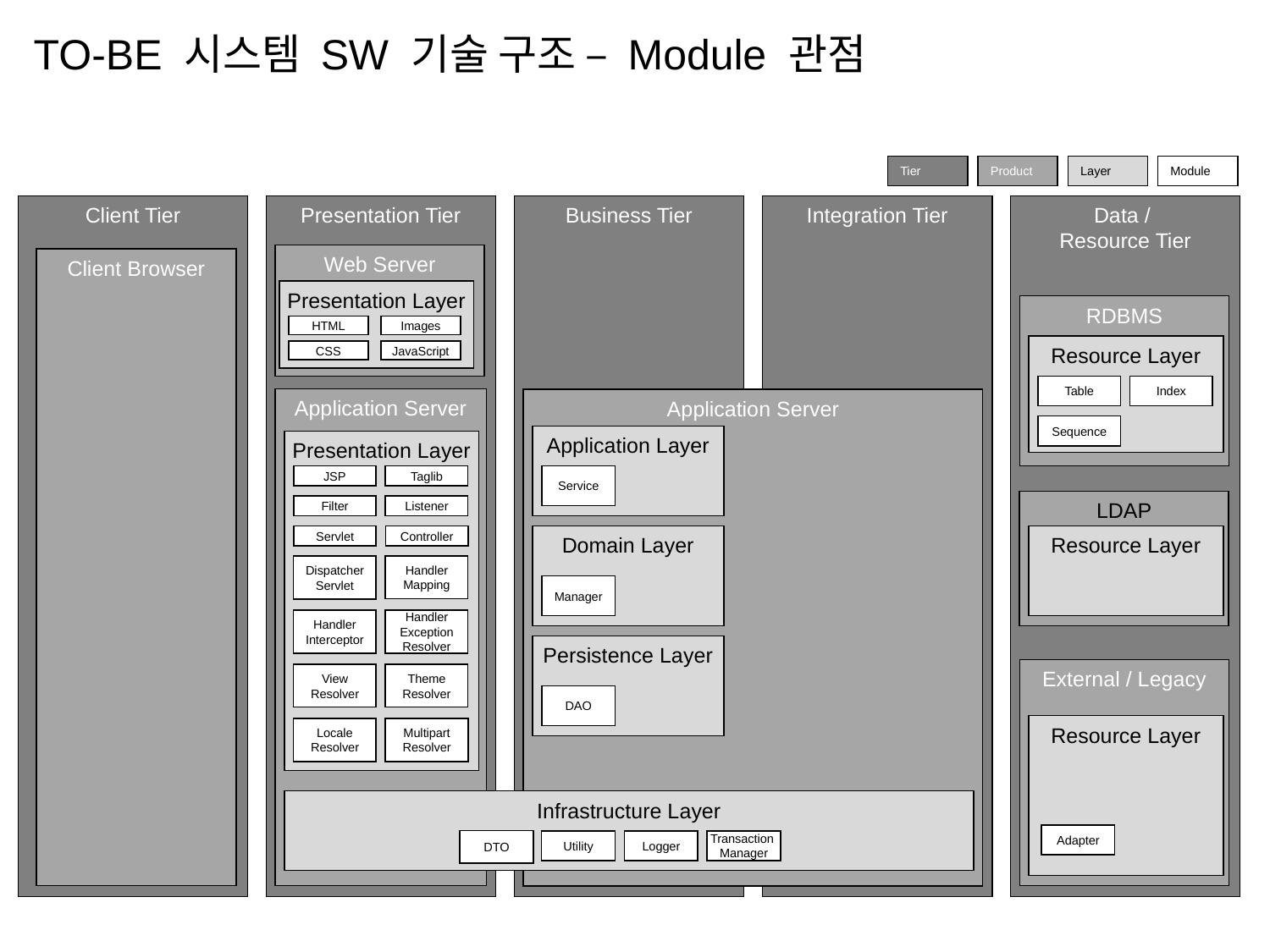

TO-BE 시스템 SW 기술 구조 – Module 관점
Tier
Product
Layer
Module
Client Tier
Presentation Tier
Business Tier
Integration Tier
Data /
Resource Tier
Web Server
Client Browser
Presentation Layer
RDBMS
HTML
Images
Resource Layer
CSS
JavaScript
Table
Index
Application Server
Application Server
Sequence
Application Layer
Presentation Layer
JSP
Taglib
Service
LDAP
Filter
Listener
Controller
Domain Layer
Resource Layer
Servlet
Dispatcher
Servlet
Handler
Mapping
Manager
Handler
Interceptor
Handler
Exception
Resolver
Persistence Layer
External / Legacy
View
Resolver
Theme
Resolver
DAO
Resource Layer
Locale
Resolver
Multipart
Resolver
Infrastructure Layer
Adapter
DTO
Utility
Logger
Transaction
Manager